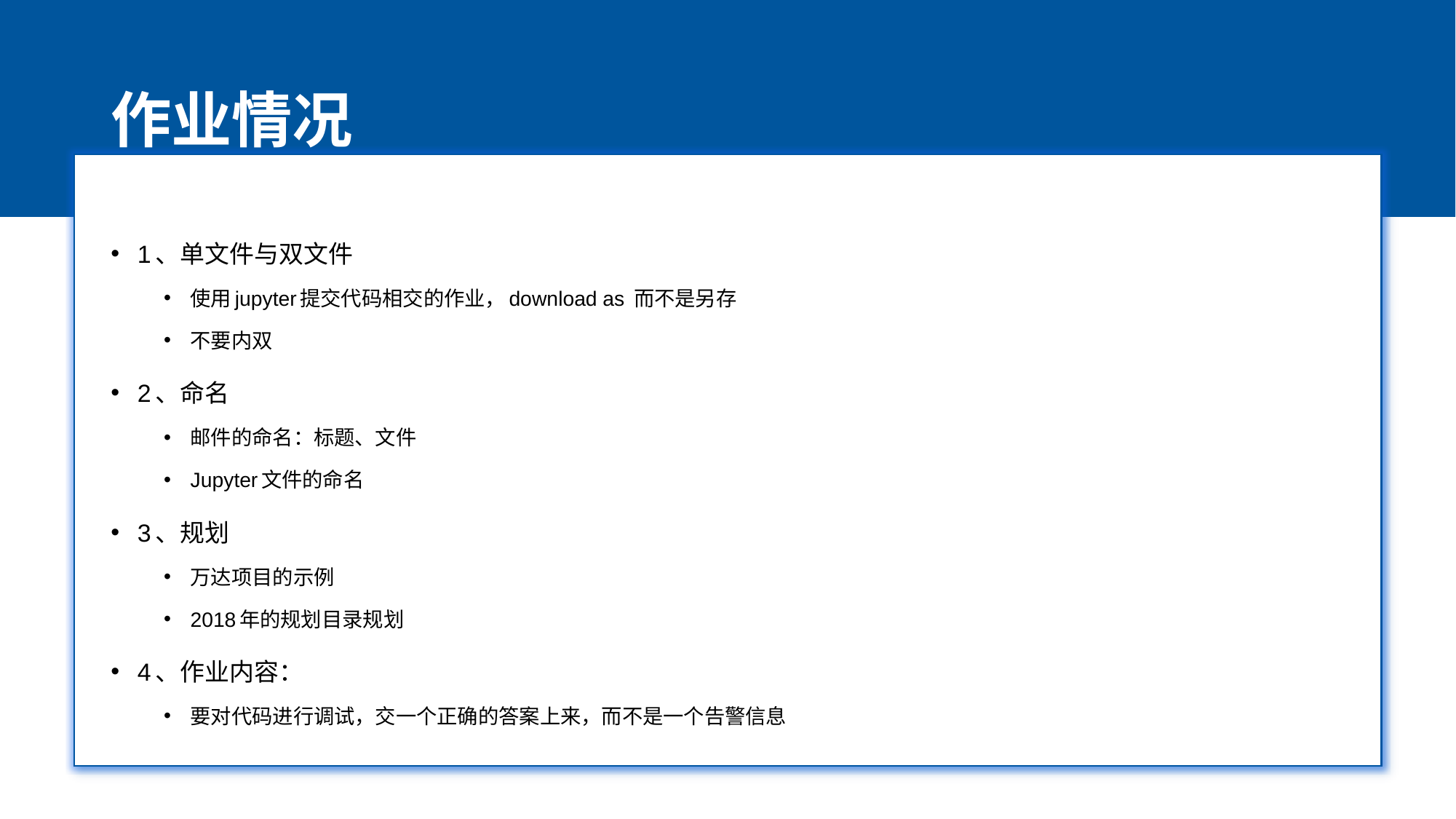

# 作业情况
1、单文件与双文件
使用jupyter提交代码相交的作业，download as 而不是另存
不要内双
2、命名
邮件的命名：标题、文件
Jupyter文件的命名
3、规划
万达项目的示例
2018年的规划目录规划
4、作业内容：
要对代码进行调试，交一个正确的答案上来，而不是一个告警信息